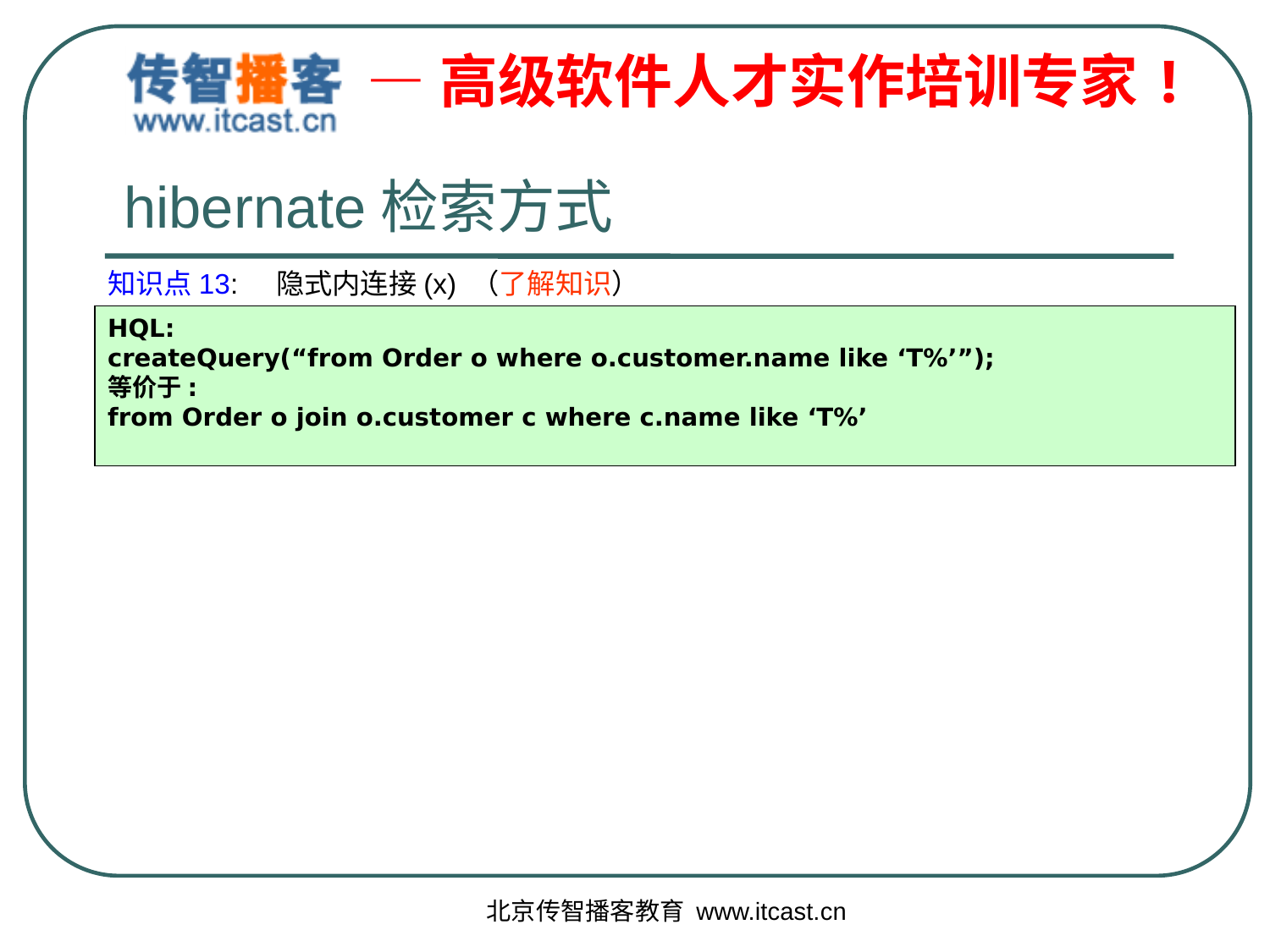

# hibernate检索方式
知识点13:    隐式内连接(x) （了解知识）
HQL:
createQuery(“from Order o where o.customer.name like ‘T%’”);
等价于:
from Order o join o.customer c where c.name like ‘T%’

北京传智播客教育 www.itcast.cn